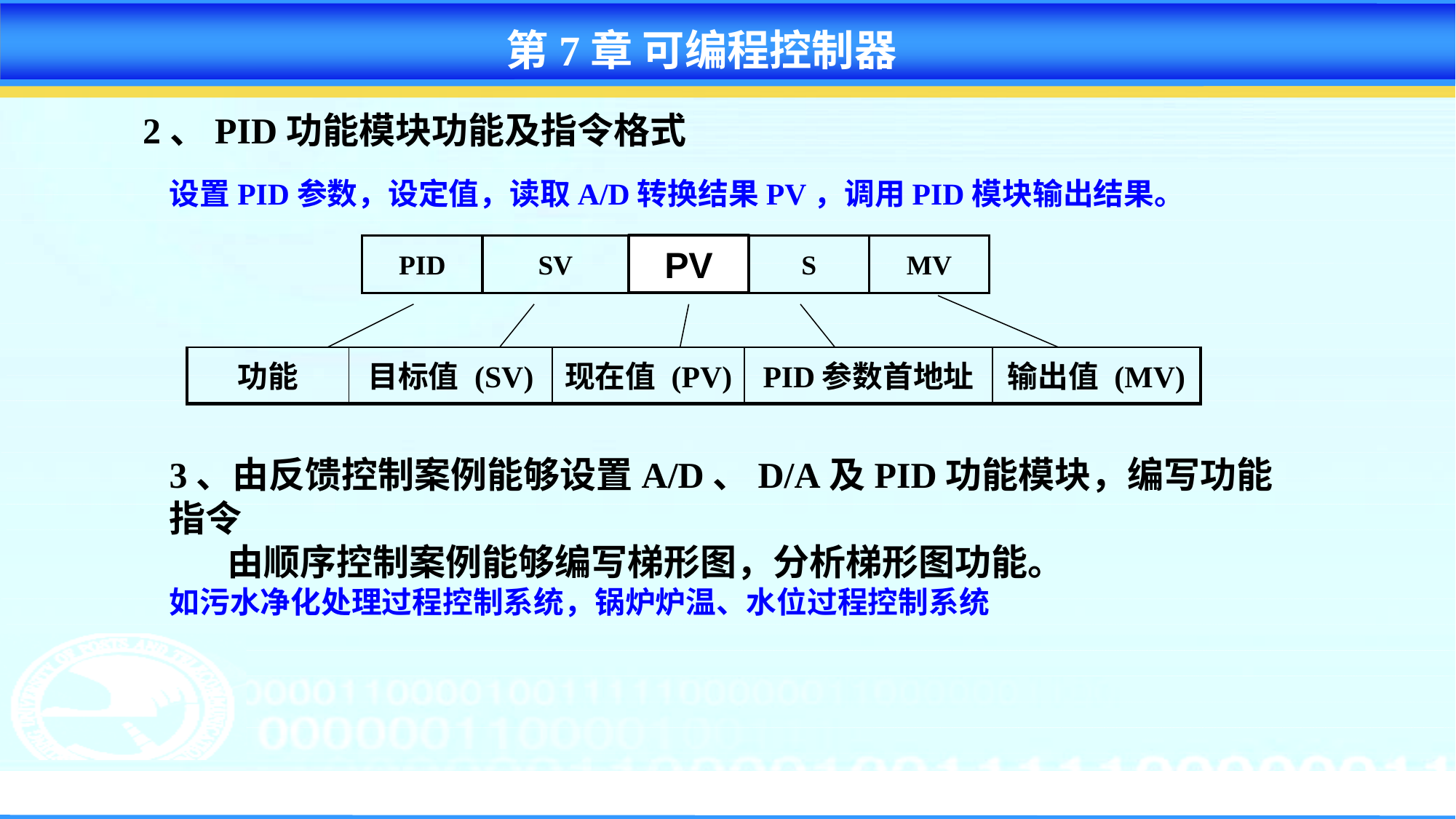

第7章 可编程控制器
2、PID功能模块功能及指令格式
设置PID参数，设定值，读取A/D转换结果PV，调用PID模块输出结果。
PID
SV
PV
S
MV

| 功能 | 目标值 (SV) | 现在值 (PV) | PID参数首地址 | 输出值 (MV) |
| --- | --- | --- | --- | --- |
3、由反馈控制案例能够设置A/D、D/A及PID功能模块，编写功能指令
      由顺序控制案例能够编写梯形图，分析梯形图功能。
如污水净化处理过程控制系统，锅炉炉温、水位过程控制系统